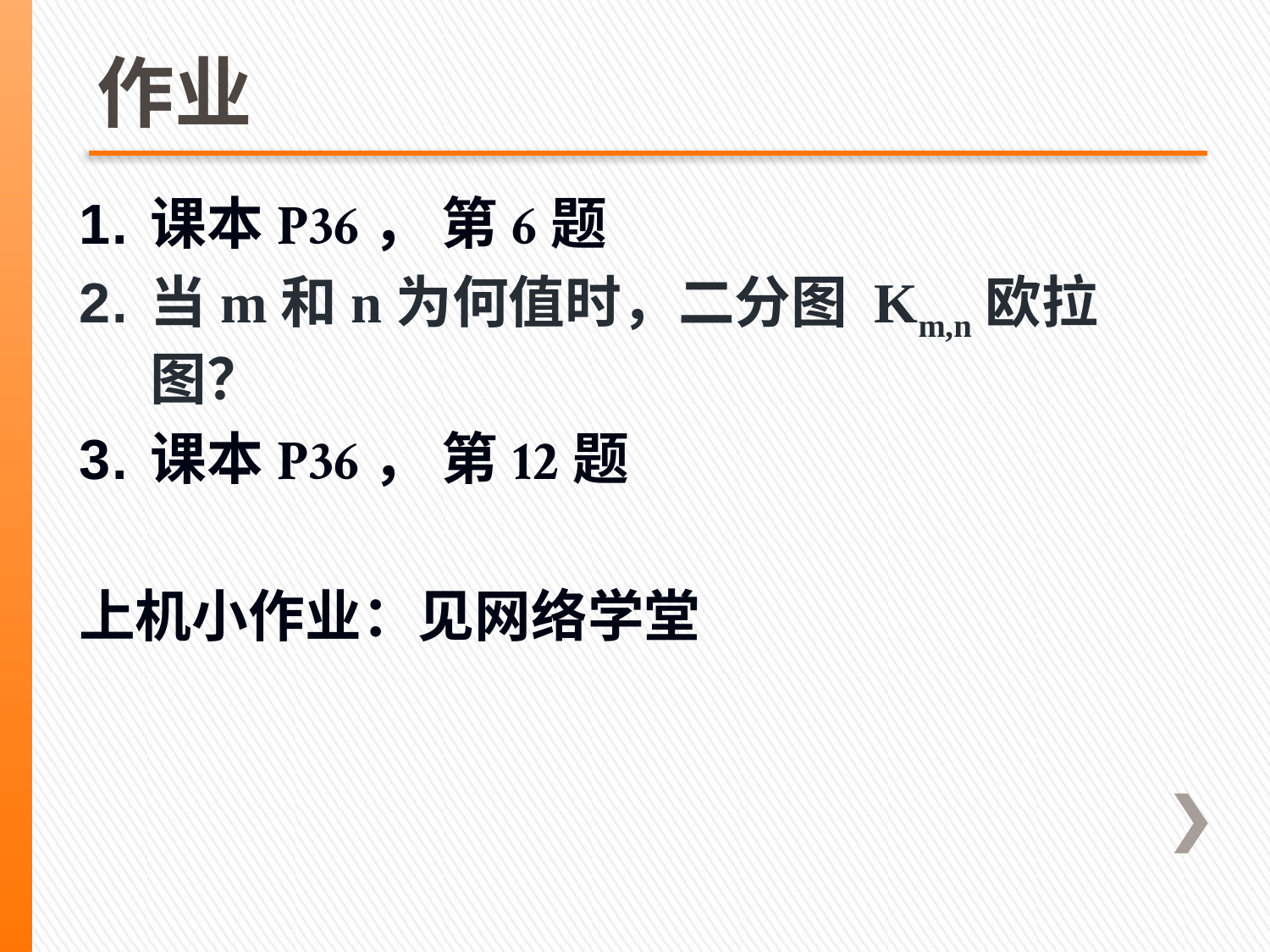

# 作业
课本P36， 第6题
当m和n为何值时，二分图 Km,n欧拉图？
课本P36， 第12题

上机小作业：见网络学堂